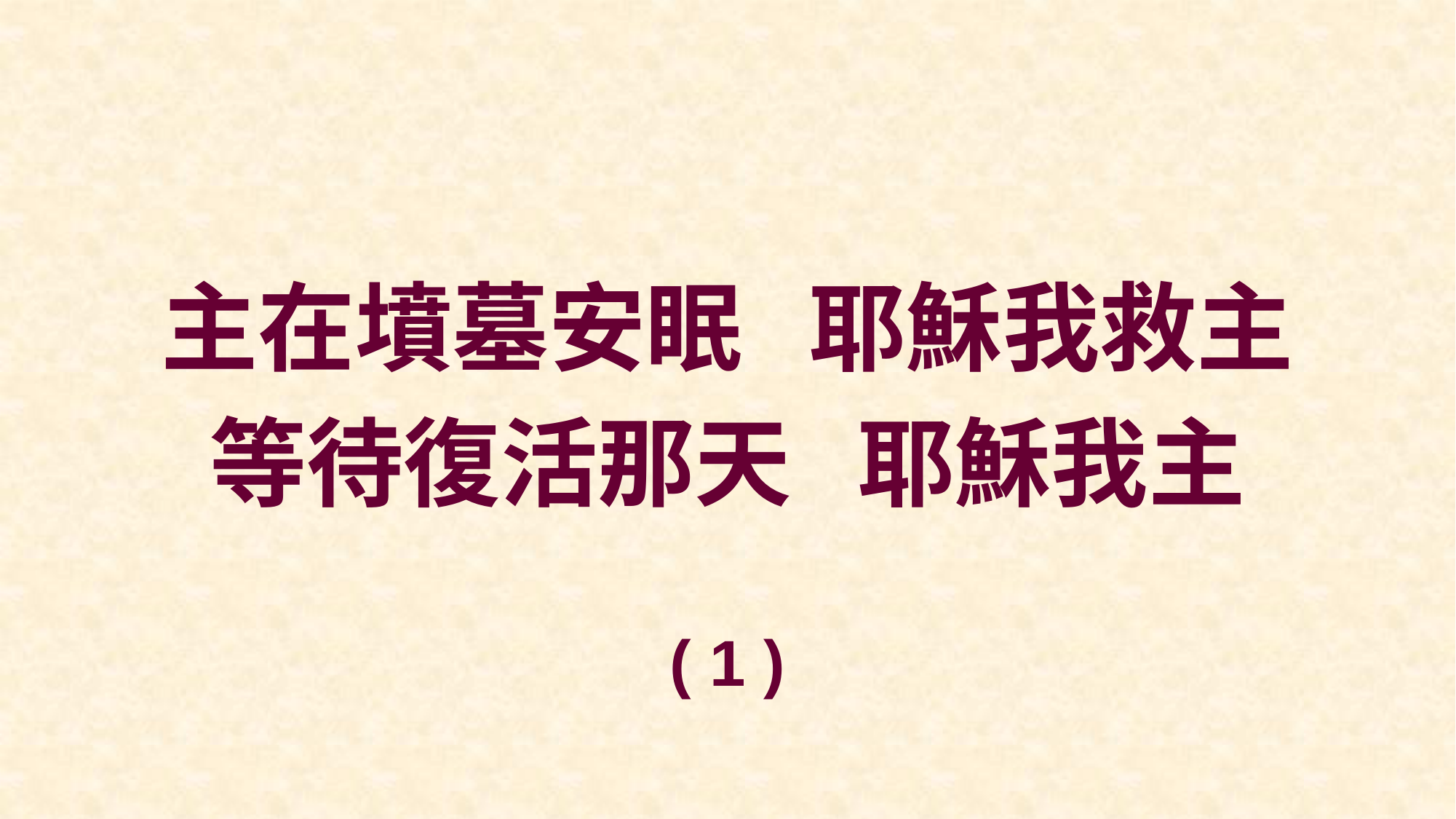

主在墳墓安眠   耶穌我救主
等待復活那天   耶穌我主
( 1 )